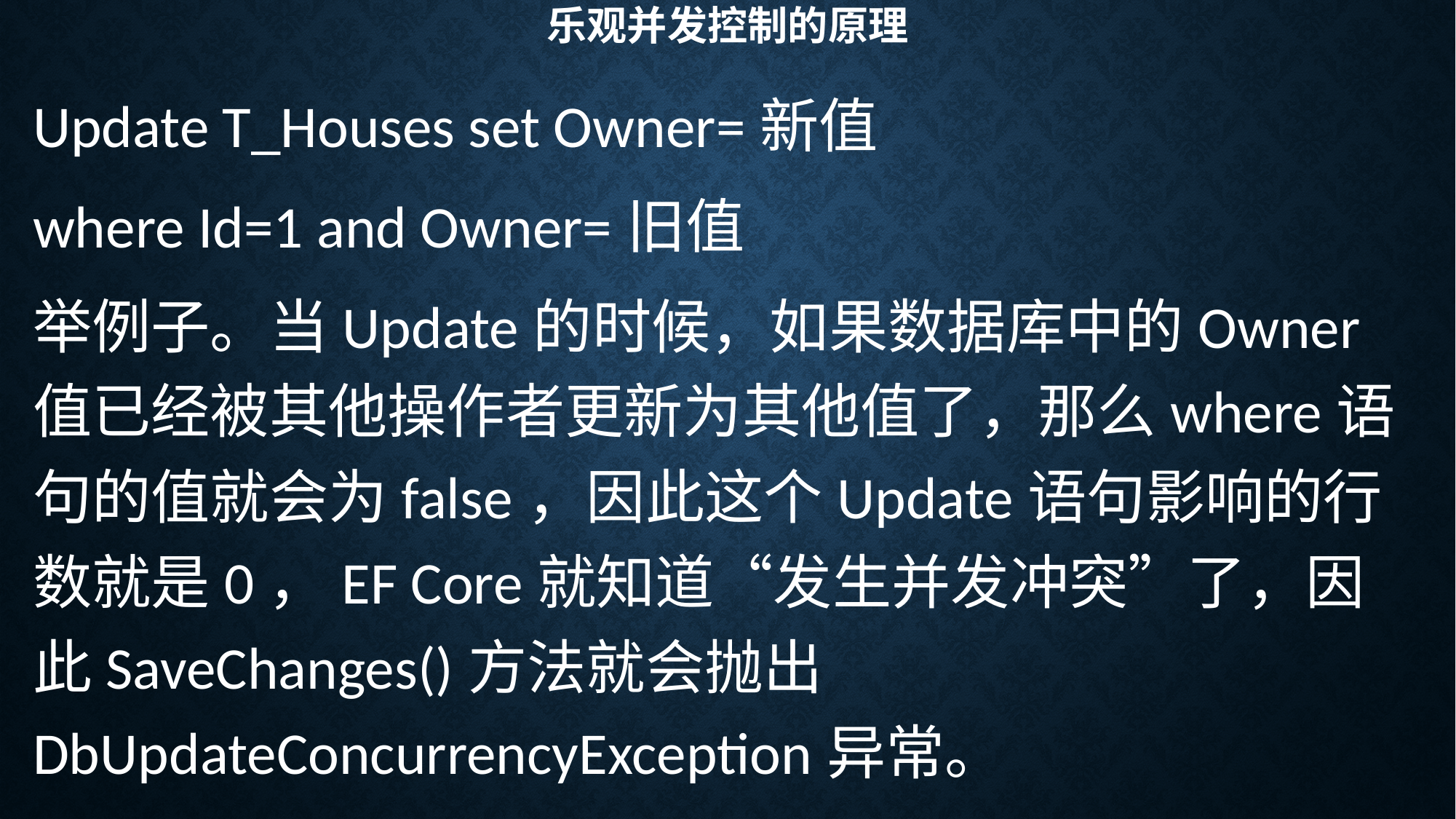

# 乐观并发控制的原理
Update T_Houses set Owner=新值
where Id=1 and Owner=旧值
举例子。当Update的时候，如果数据库中的Owner值已经被其他操作者更新为其他值了，那么where语句的值就会为false，因此这个Update语句影响的行数就是0，EF Core就知道“发生并发冲突”了，因此SaveChanges()方法就会抛出DbUpdateConcurrencyException异常。